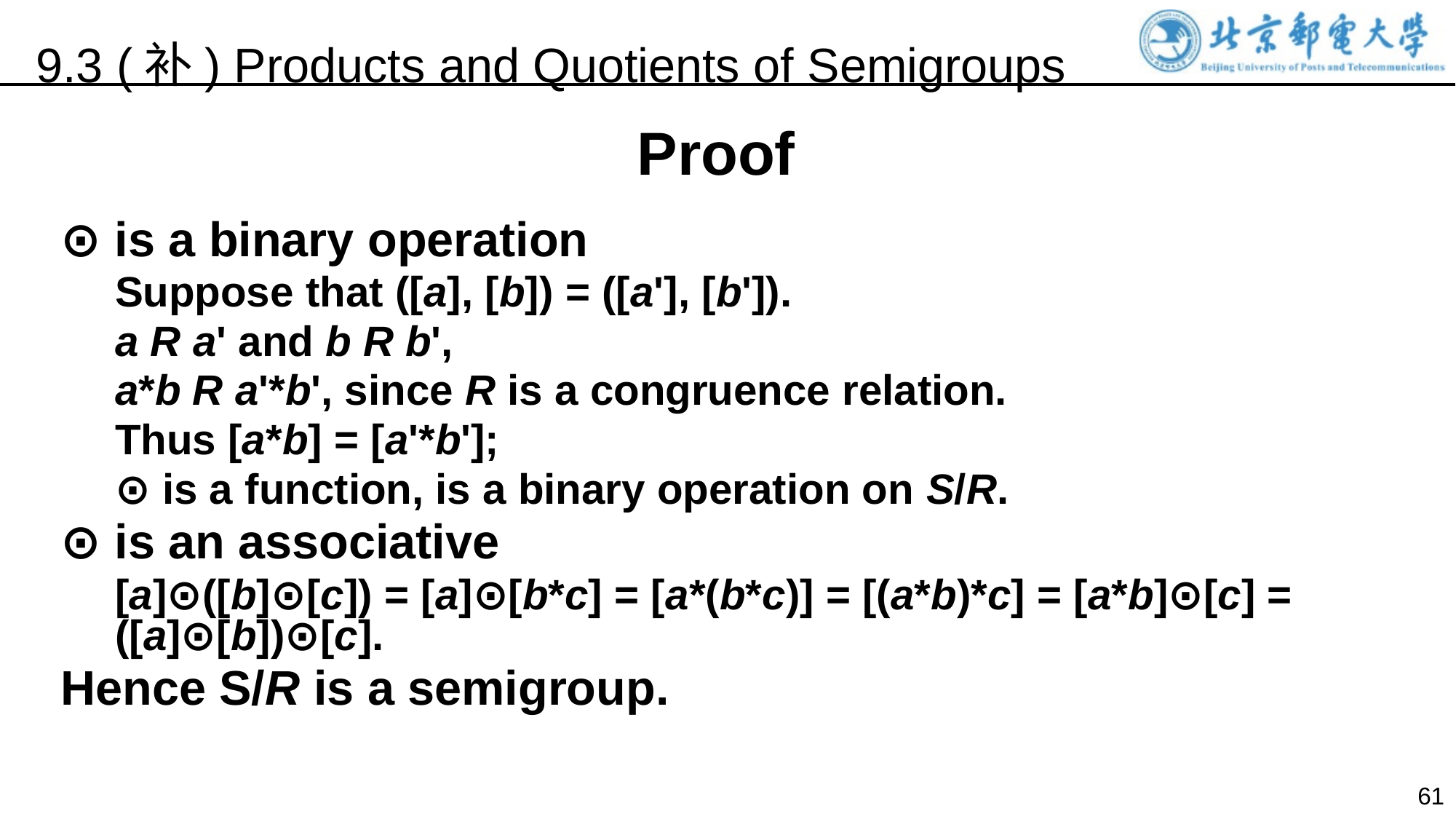

9.3 (补) Products and Quotients of Semigroups
Proof
⊙ is a binary operation
Suppose that ([a], [b]) = ([a'], [b']).
a R a' and b R b',
a*b R a'*b', since R is a congruence relation.
Thus [a*b] = [a'*b'];
⊙ is a function, is a binary operation on S/R.
⊙ is an associative
[a]⊙([b]⊙[c]) = [a]⊙[b*c] = [a*(b*c)] = [(a*b)*c] = [a*b]⊙[c] = ([a]⊙[b])⊙[c].
Hence S/R is a semigroup.